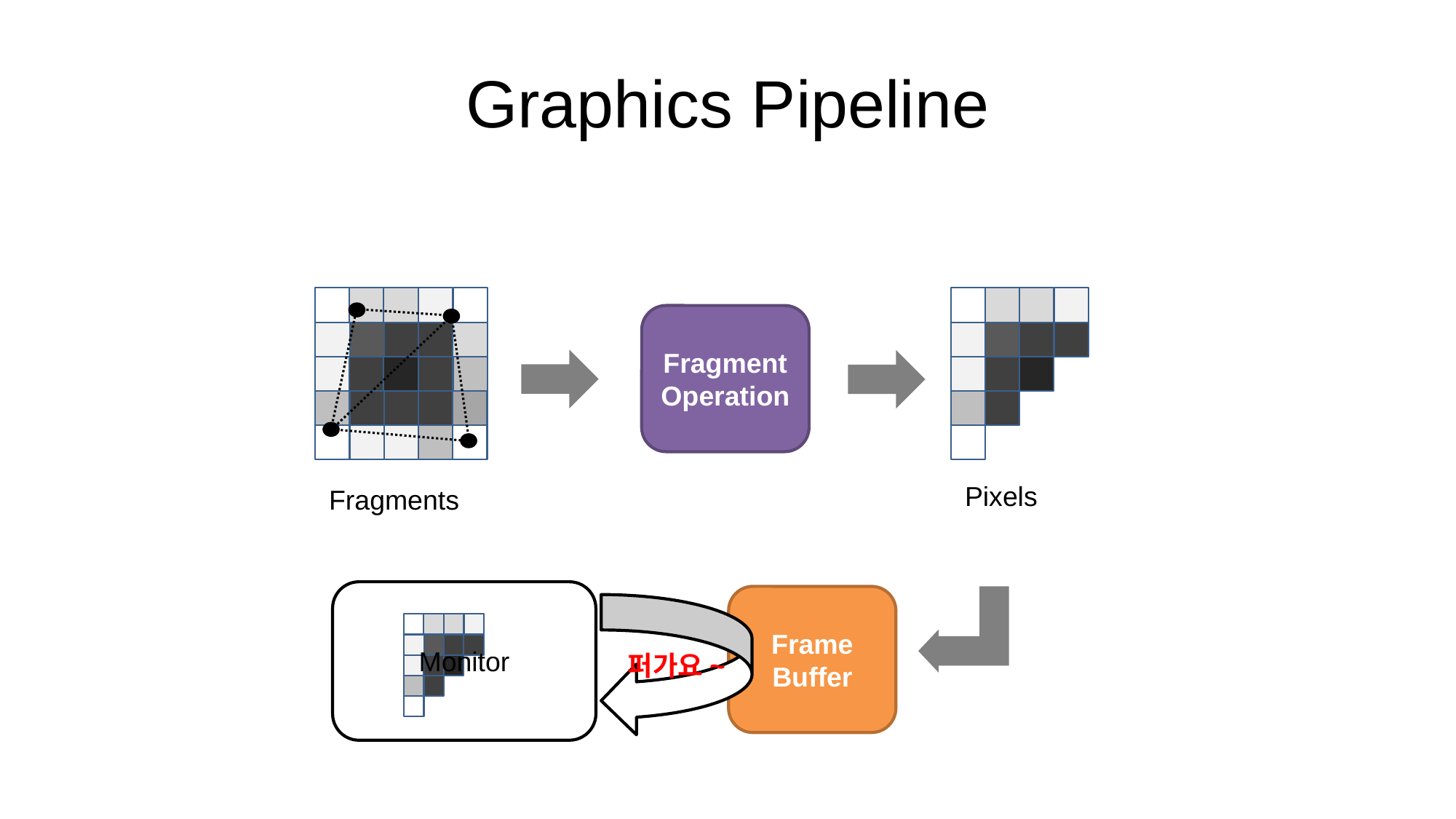

# Graphics Pipeline

Fragment Operation

Pixels
Fragments
Monitor

Frame Buffer
퍼가요~